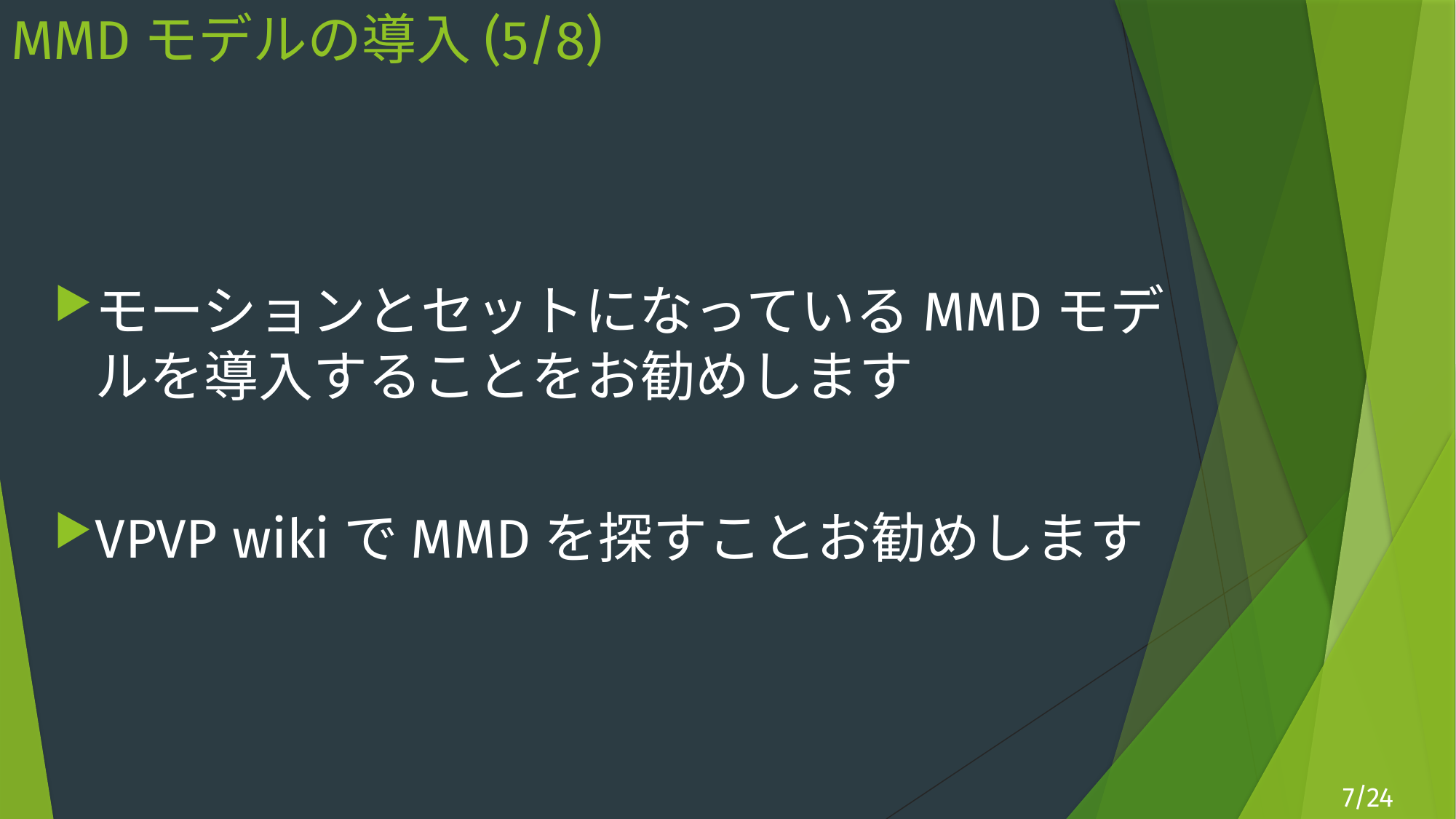

# MMDモデルの導入(5/8)
モーションとセットになっているMMDモデルを導入することをお勧めします

VPVP wikiでMMDを探すことお勧めします
7/24